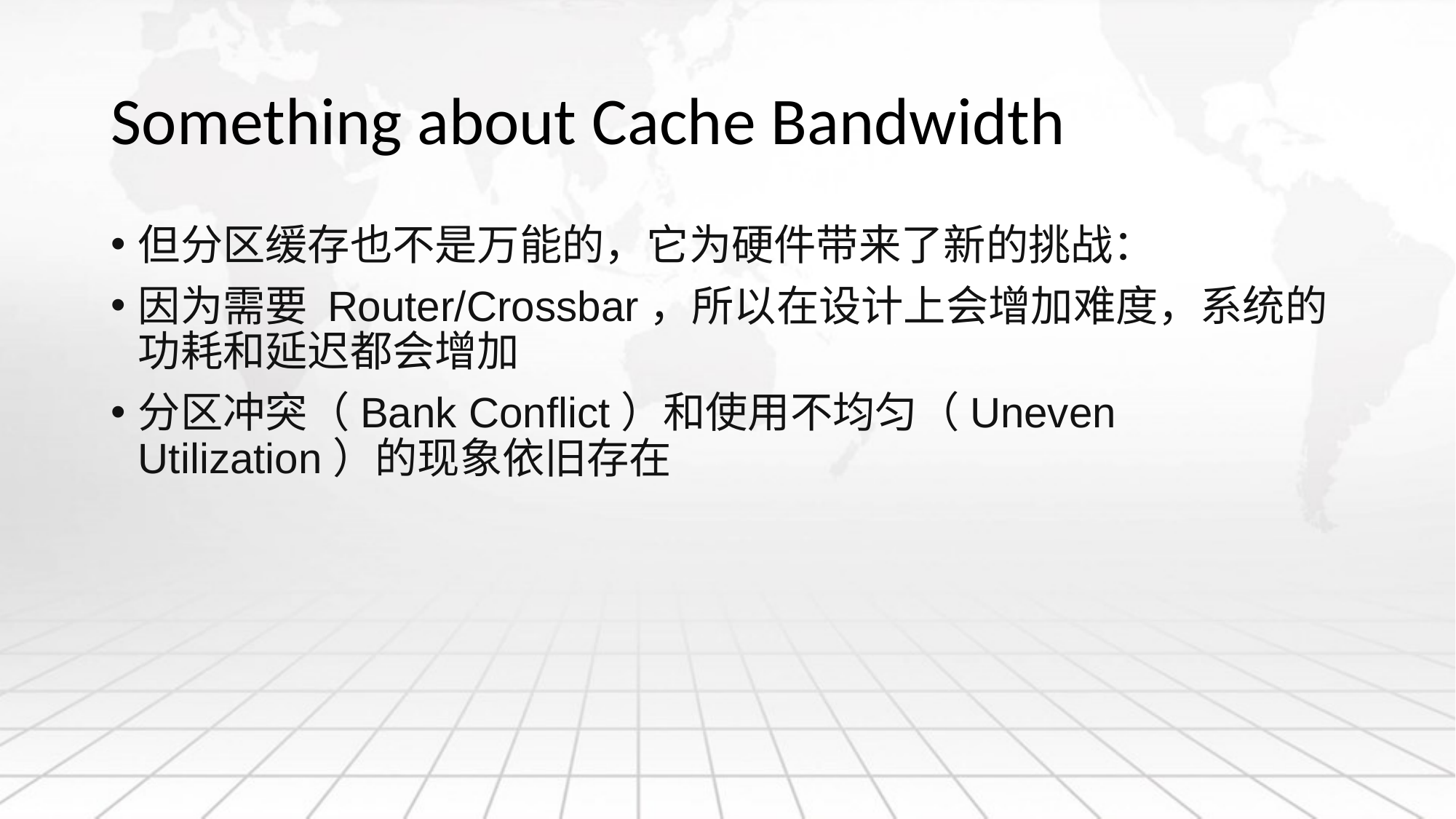

# Something about Cache Bandwidth
但分区缓存也不是万能的，它为硬件带来了新的挑战：
因为需要 Router/Crossbar，所以在设计上会增加难度，系统的功耗和延迟都会增加
分区冲突（Bank Conflict）和使用不均匀（Uneven Utilization）的现象依旧存在